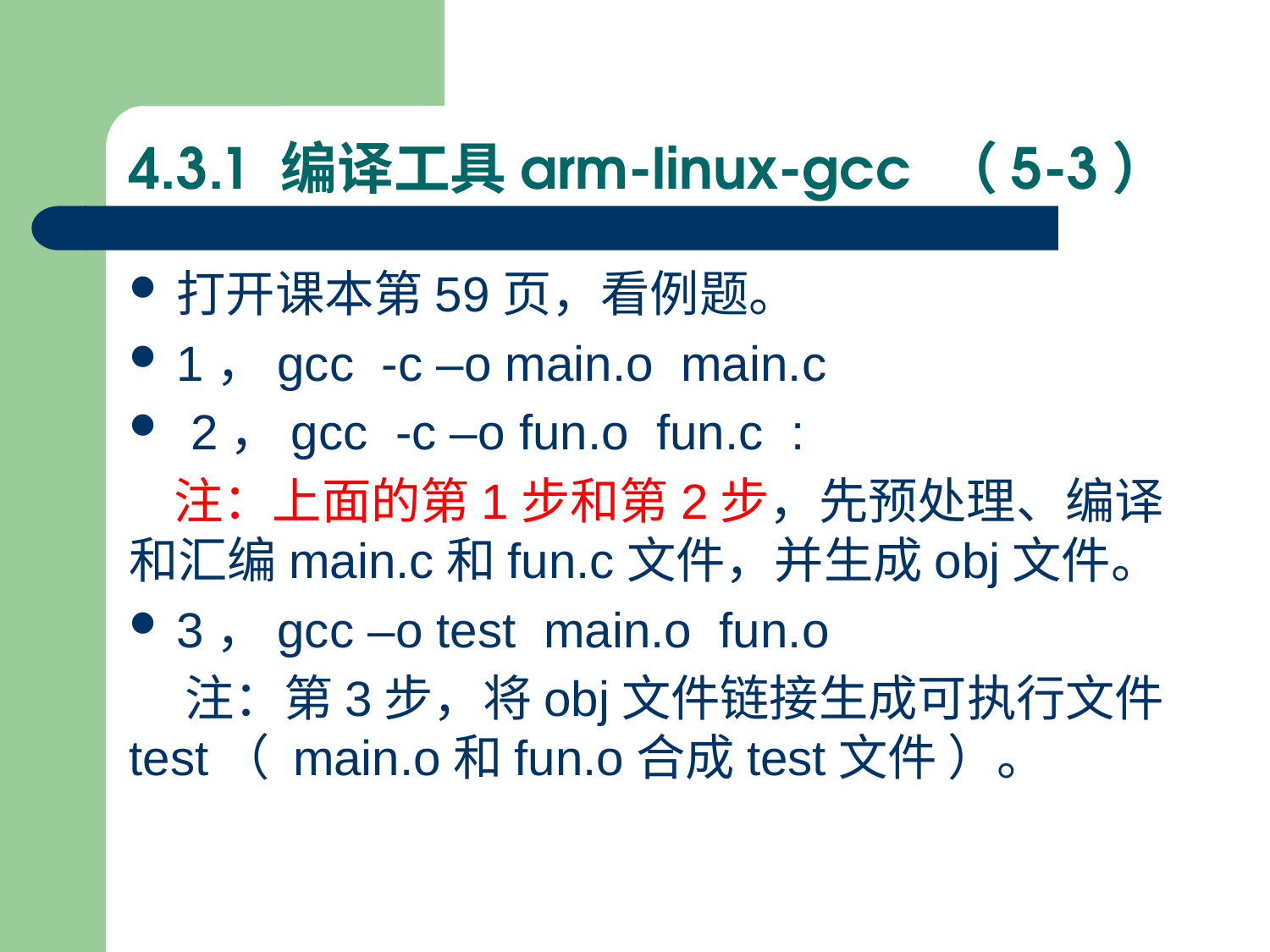

# 4.3.1 编译工具arm-linux-gcc （5-3）
打开课本第59页，看例题。
1，gcc  -c –o main.o  main.c
 2，gcc  -c –o fun.o  fun.c  :
   注：上面的第1步和第2步，先预处理、编译和汇编main.c和fun.c文件，并生成obj文件。
3，gcc –o test  main.o  fun.o
    注：第3步，将obj文件链接生成可执行文件test（ main.o和fun.o合成test文件 ）。